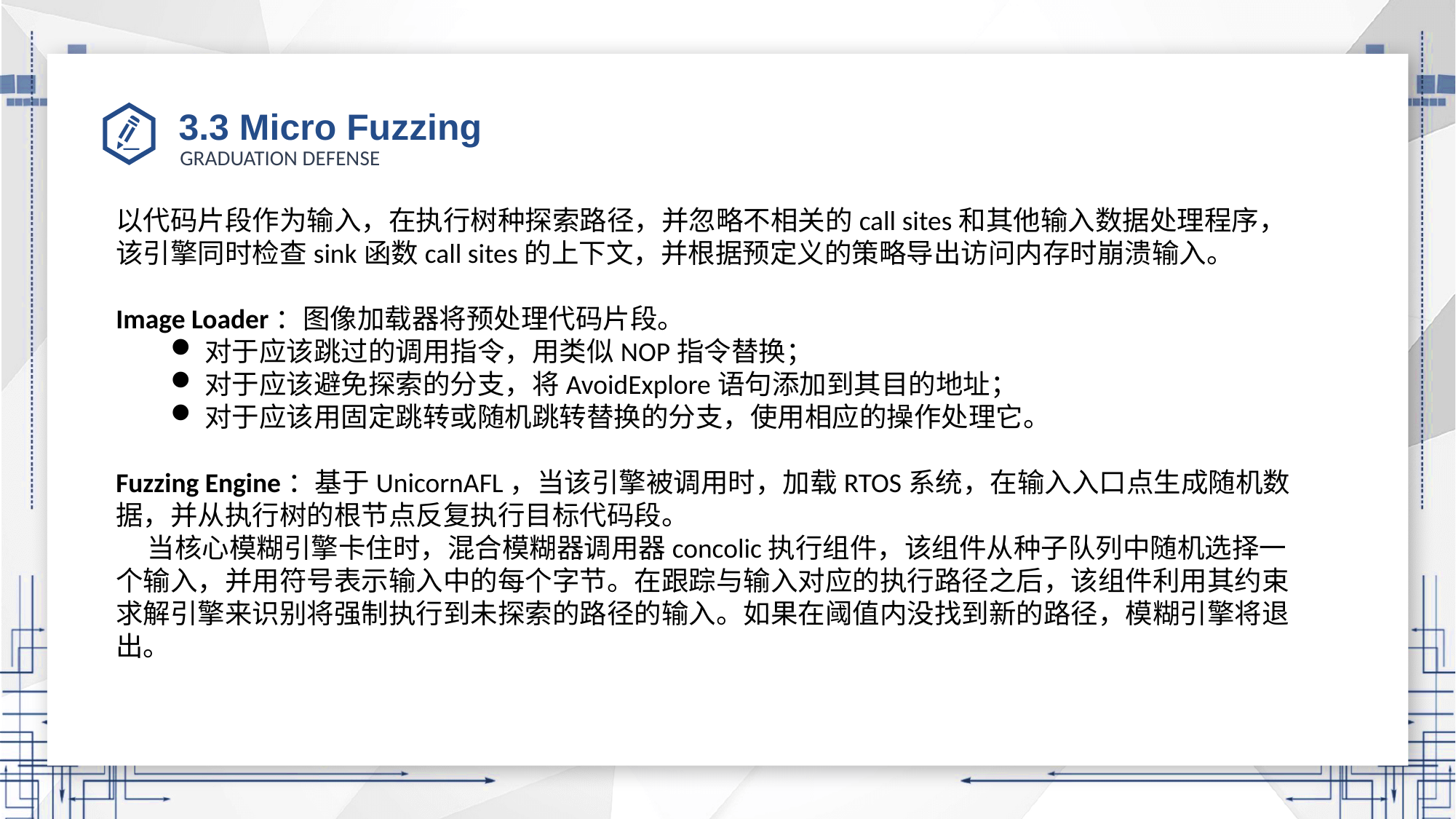

# 3.3 Micro Fuzzing
以代码片段作为输入，在执行树种探索路径，并忽略不相关的call sites和其他输入数据处理程序，该引擎同时检查sink函数call sites的上下文，并根据预定义的策略导出访问内存时崩溃输入。

Image Loader：图像加载器将预处理代码片段。
对于应该跳过的调用指令，用类似NOP指令替换；
对于应该避免探索的分支，将AvoidExplore语句添加到其目的地址；
对于应该用固定跳转或随机跳转替换的分支，使用相应的操作处理它。

Fuzzing Engine：基于UnicornAFL，当该引擎被调用时，加载RTOS系统，在输入入口点生成随机数据，并从执行树的根节点反复执行目标代码段。
    当核心模糊引擎卡住时，混合模糊器调用器concolic执行组件，该组件从种子队列中随机选择一个输入，并用符号表示输入中的每个字节。在跟踪与输入对应的执行路径之后，该组件利用其约束求解引擎来识别将强制执行到未探索的路径的输入。如果在阈值内没找到新的路径，模糊引擎将退出。